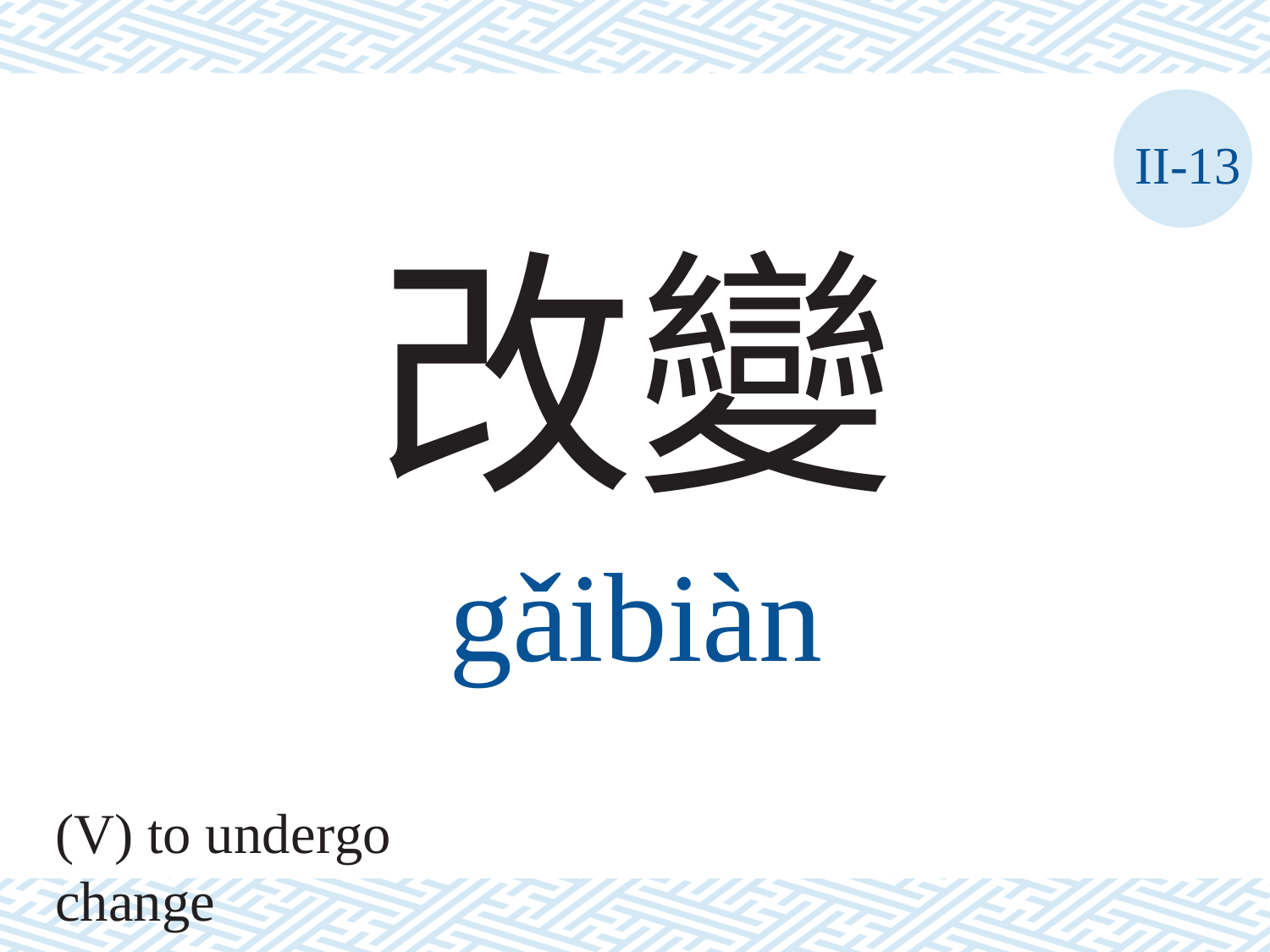

II-13
改變
gǎibiàn
(V) to undergo change